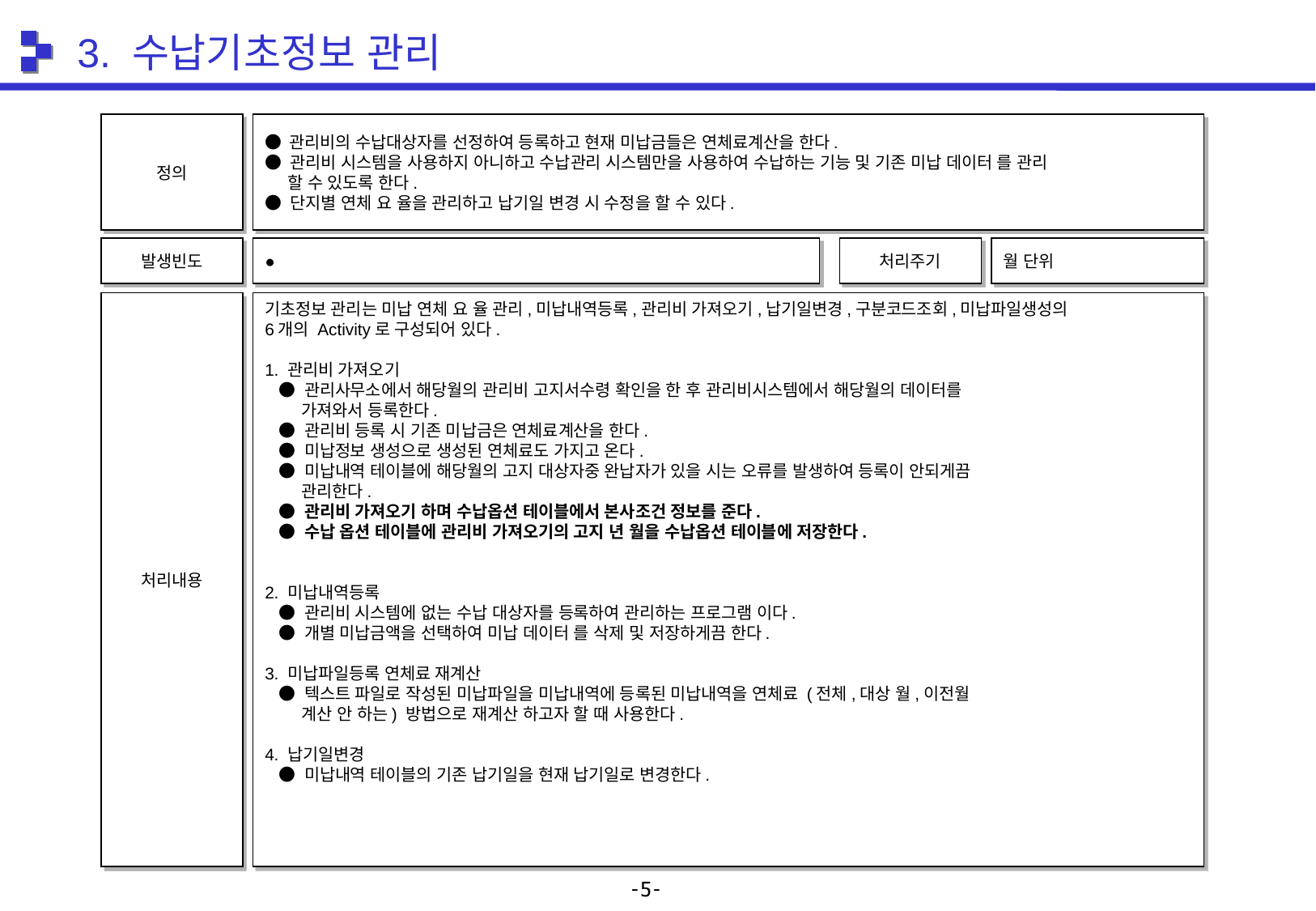

3. 수납기초정보 관리
정의
● 관리비의 수납대상자를 선정하여 등록하고 현재 미납금들은 연체료계산을 한다.
● 관리비 시스템을 사용하지 아니하고 수납관리 시스템만을 사용하여 수납하는 기능 및 기존 미납 데이터 를 관리
    할 수 있도록 한다.
● 단지별 연체 요 율을 관리하고 납기일 변경 시 수정을 할 수 있다.
발생빈도
●
처리주기
월 단위
처리내용
기초정보 관리는 미납 연체 요 율 관리,미납내역등록,관리비 가져오기,납기일변경,구분코드조회,미납파일생성의
6개의 Activity로 구성되어 있다.

1. 관리비 가져오기
   ● 관리사무소에서 해당월의 관리비 고지서수령 확인을 한 후 관리비시스템에서 해당월의 데이터를
       가져와서 등록한다.
   ● 관리비 등록 시 기존 미납금은 연체료계산을 한다.
   ● 미납정보 생성으로 생성된 연체료도 가지고 온다.
   ● 미납내역 테이블에 해당월의 고지 대상자중 완납자가 있을 시는 오류를 발생하여 등록이 안되게끔
       관리한다.
   ● 관리비 가져오기 하며 수납옵션 테이블에서 본사조건 정보를 준다.
   ● 수납 옵션 테이블에 관리비 가져오기의 고지 년 월을 수납옵션 테이블에 저장한다.

2. 미납내역등록
   ● 관리비 시스템에 없는 수납 대상자를 등록하여 관리하는 프로그램 이다.
   ● 개별 미납금액을 선택하여 미납 데이터 를 삭제 및 저장하게끔 한다.

3. 미납파일등록 연체료 재계산
   ● 텍스트 파일로 작성된 미납파일을 미납내역에 등록된 미납내역을 연체료 (전체,대상 월,이전월
       계산 안 하는) 방법으로 재계산 하고자 할 때 사용한다.

4. 납기일변경
   ● 미납내역 테이블의 기존 납기일을 현재 납기일로 변경한다.